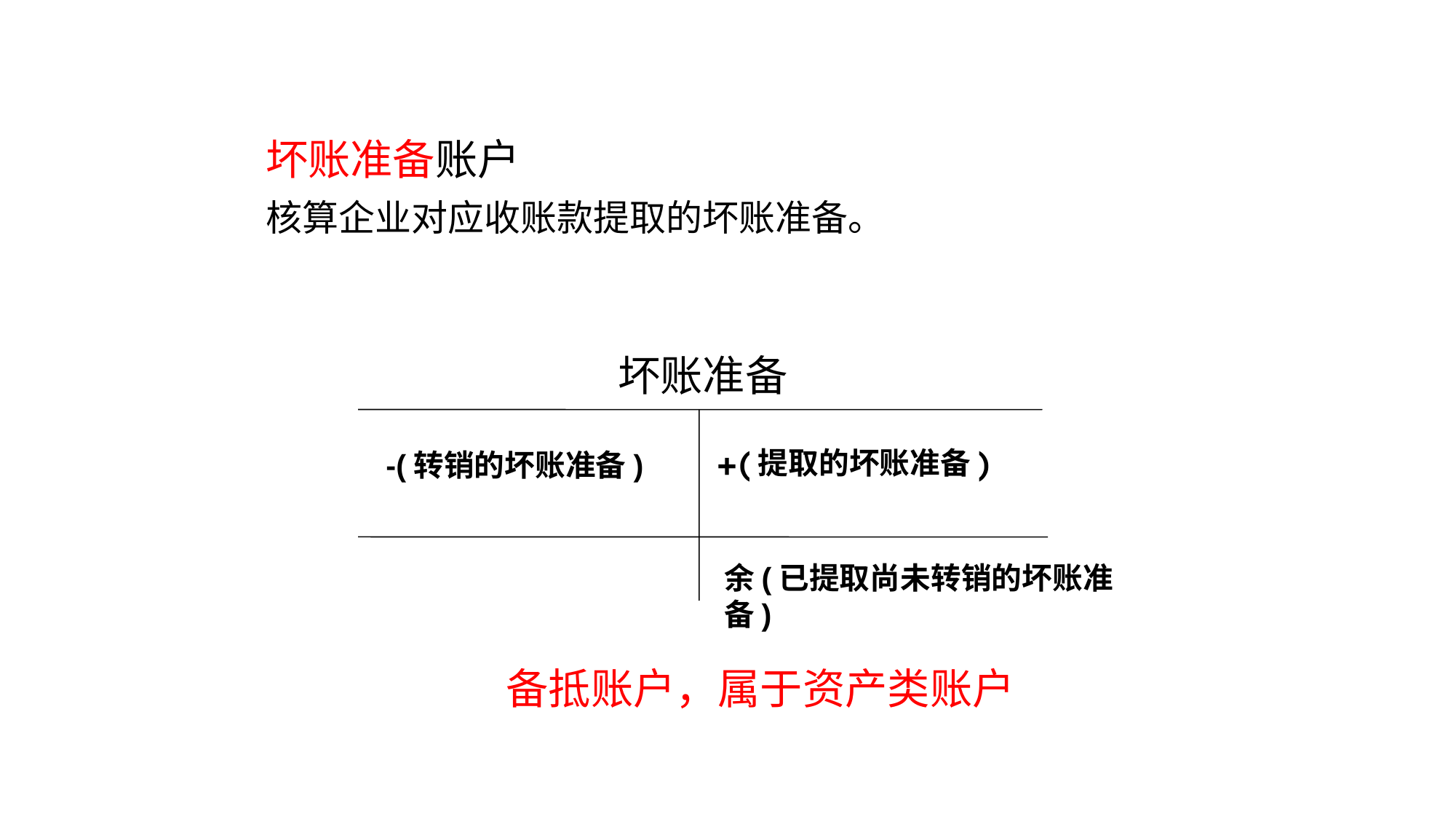

坏账准备账户
核算企业对应收账款提取的坏账准备。
坏账准备

+(提取的坏账准备)
-(转销的坏账准备)

余(已提取尚未转销的坏账准备)
备抵账户，属于资产类账户